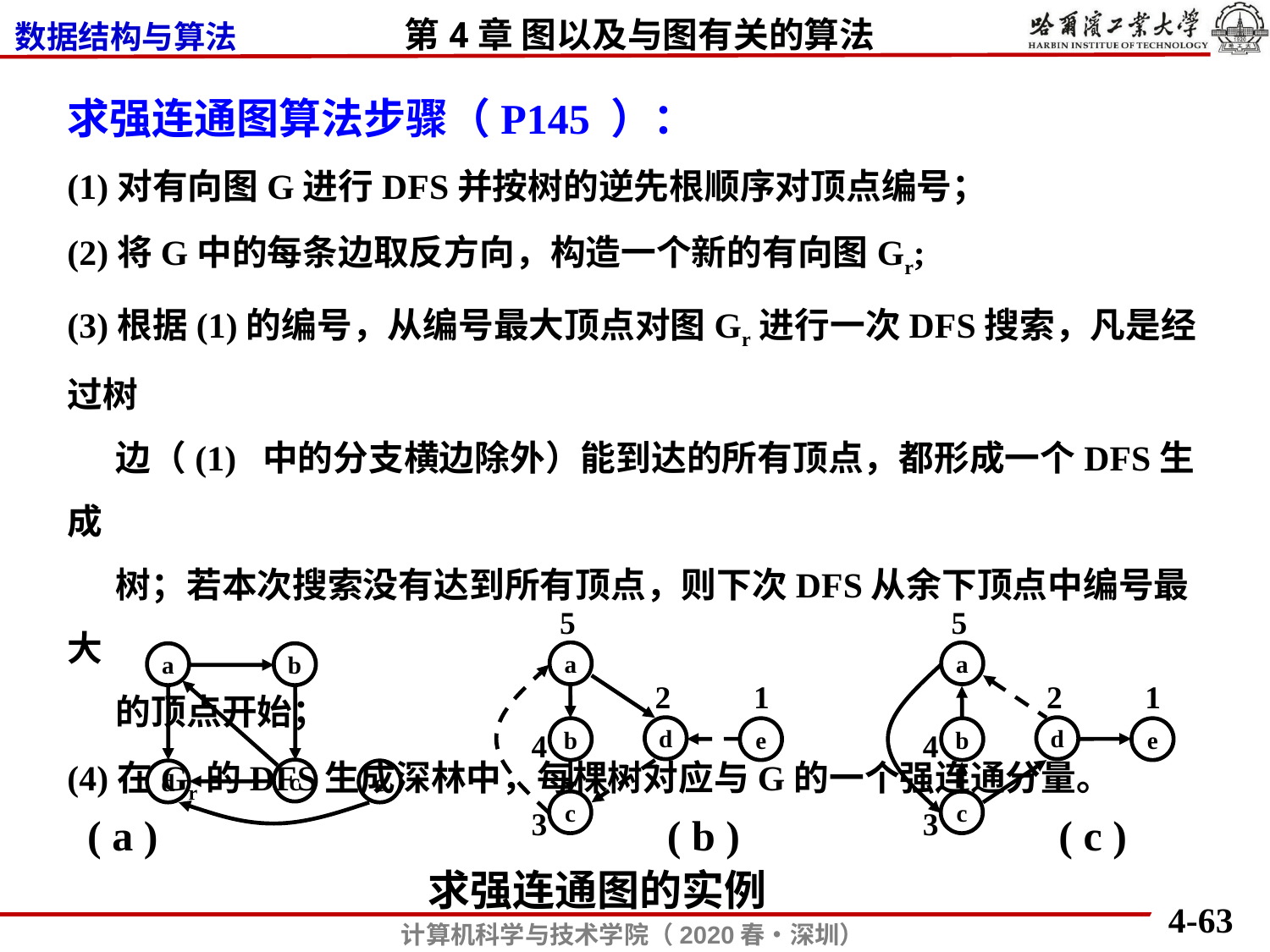

求强连通图算法步骤（P145 ）：
(1)对有向图G进行DFS并按树的逆先根顺序对顶点编号；
(2)将G中的每条边取反方向，构造一个新的有向图Gr;
(3)根据(1)的编号，从编号最大顶点对图Gr进行一次DFS搜索，凡是经过树
     边（(1)  中的分支横边除外）能到达的所有顶点，都形成一个DFS生成
     树；若本次搜索没有达到所有顶点，则下次DFS从余下顶点中编号最大
     的顶点开始；
(4)在Gr的DFS生成深林中，每棵树对应与G的一个强连通分量。
5
a

2
1

d
b
e
4

c
3
( b )
5
a

2
1

d
b
e
4

c
3
( c )
a
b

c
d
e

( a )

求强连通图的实例